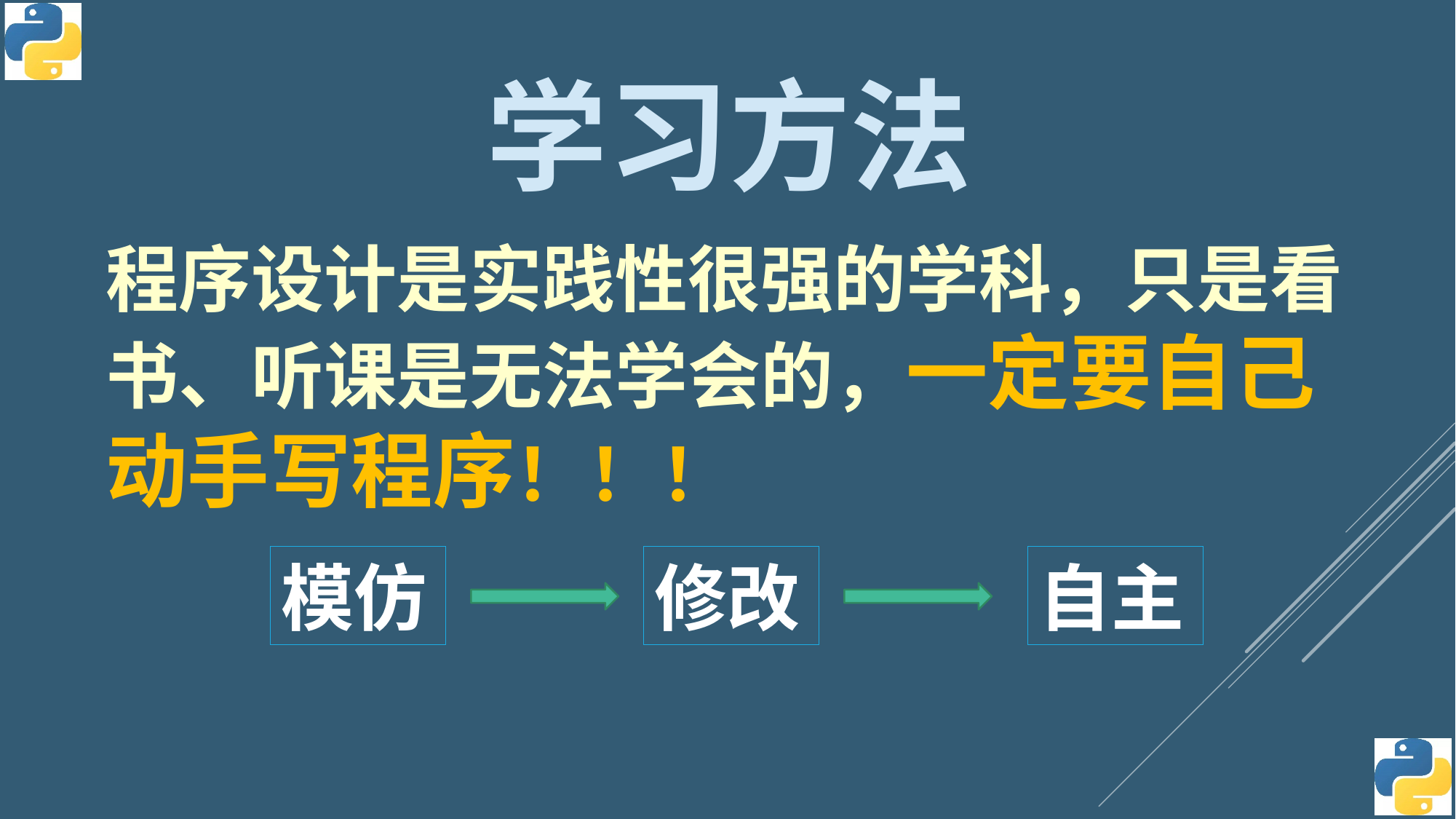

学习方法
程序设计是实践性很强的学科，只是看书、听课是无法学会的，一定要自己动手写程序！！！
自主
模仿
修改